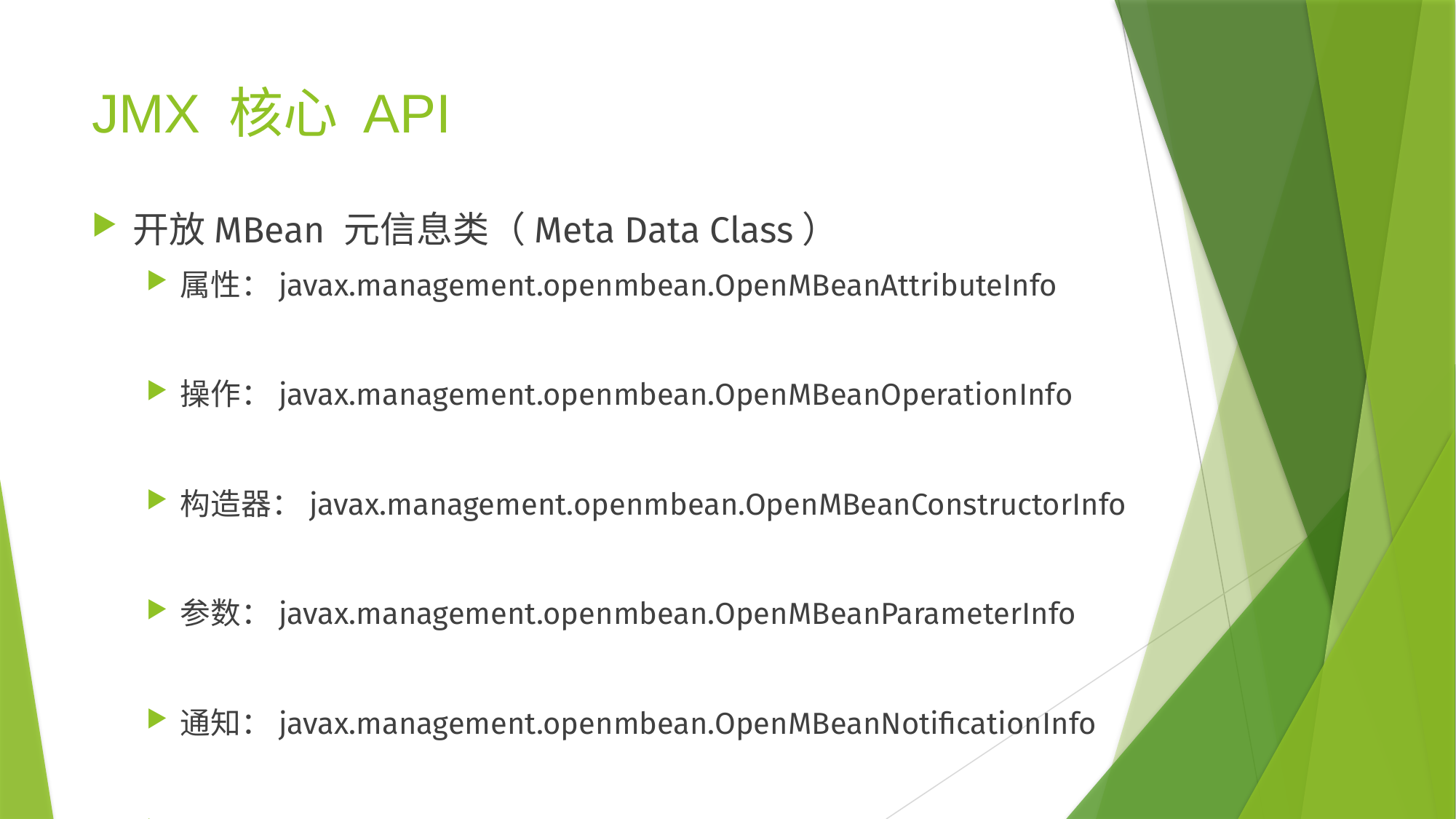

# JMX 核心 API
开放MBean 元信息类（Meta Data Class）
属性：javax.management.openmbean.OpenMBeanAttributeInfo

操作：javax.management.openmbean.OpenMBeanOperationInfo

构造器：javax.management.openmbean.OpenMBeanConstructorInfo

参数：javax.management.openmbean.OpenMBeanParameterInfo

通知：javax.management.openmbean.OpenMBeanNotificationInfo

Bean：javax.management.openmbean.OpenMBeanInfo